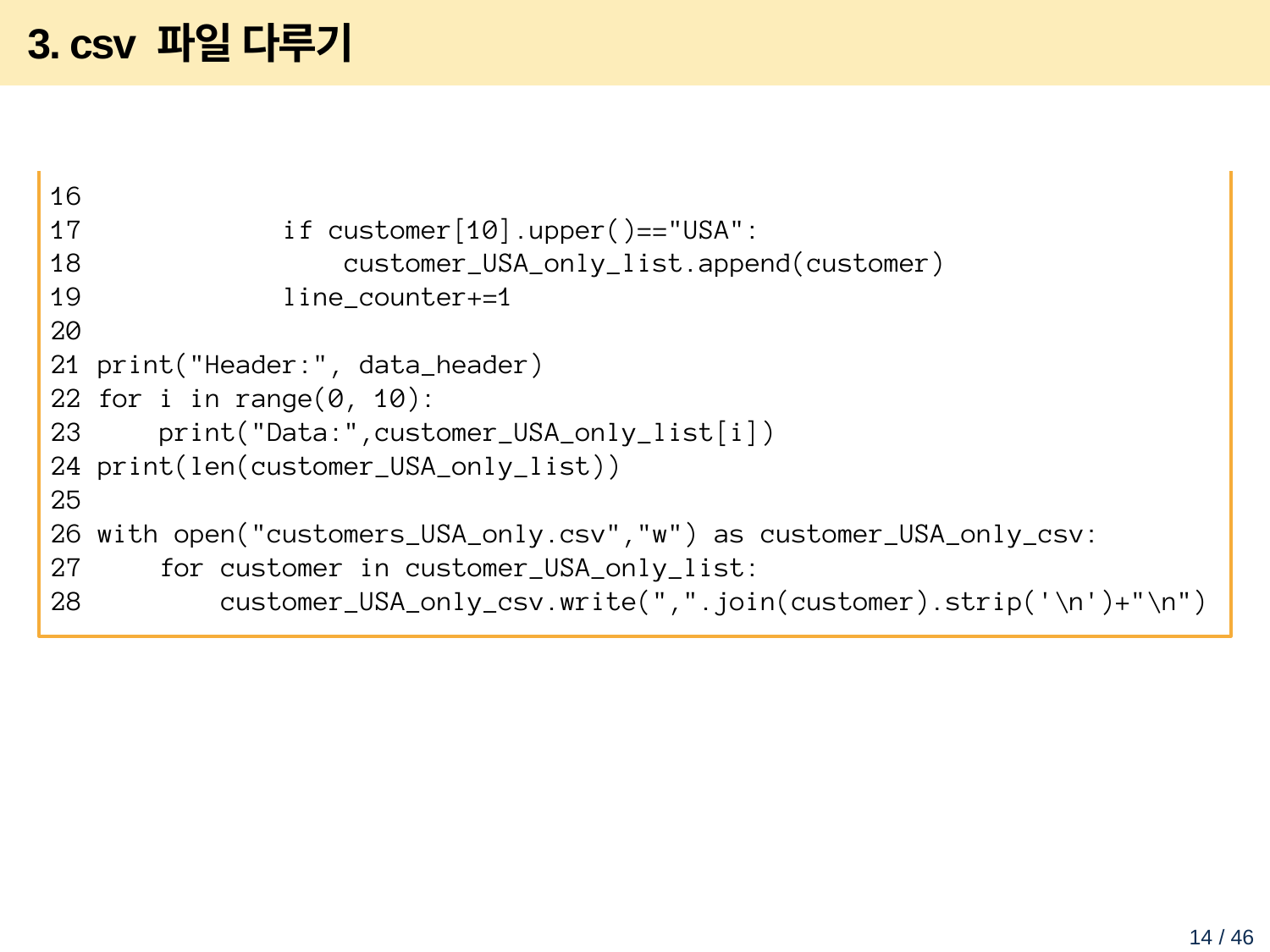

# 3. csv 파일 다루기

16
17             if customer[10].upper()=="USA":
18                 customer_USA_only_list.append(customer)
19             line_counter+=1
20
21 print("Header:", data_header)
22 for i in range(0, 10):
23     print("Data:",customer_USA_only_list[i])
24 print(len(customer_USA_only_list))
25
26 with open("customers_USA_only.csv","w") as customer_USA_only_csv:
27     for customer in customer_USA_only_list:
28         customer_USA_only_csv.write(",".join(customer).strip('\n')+"\n")